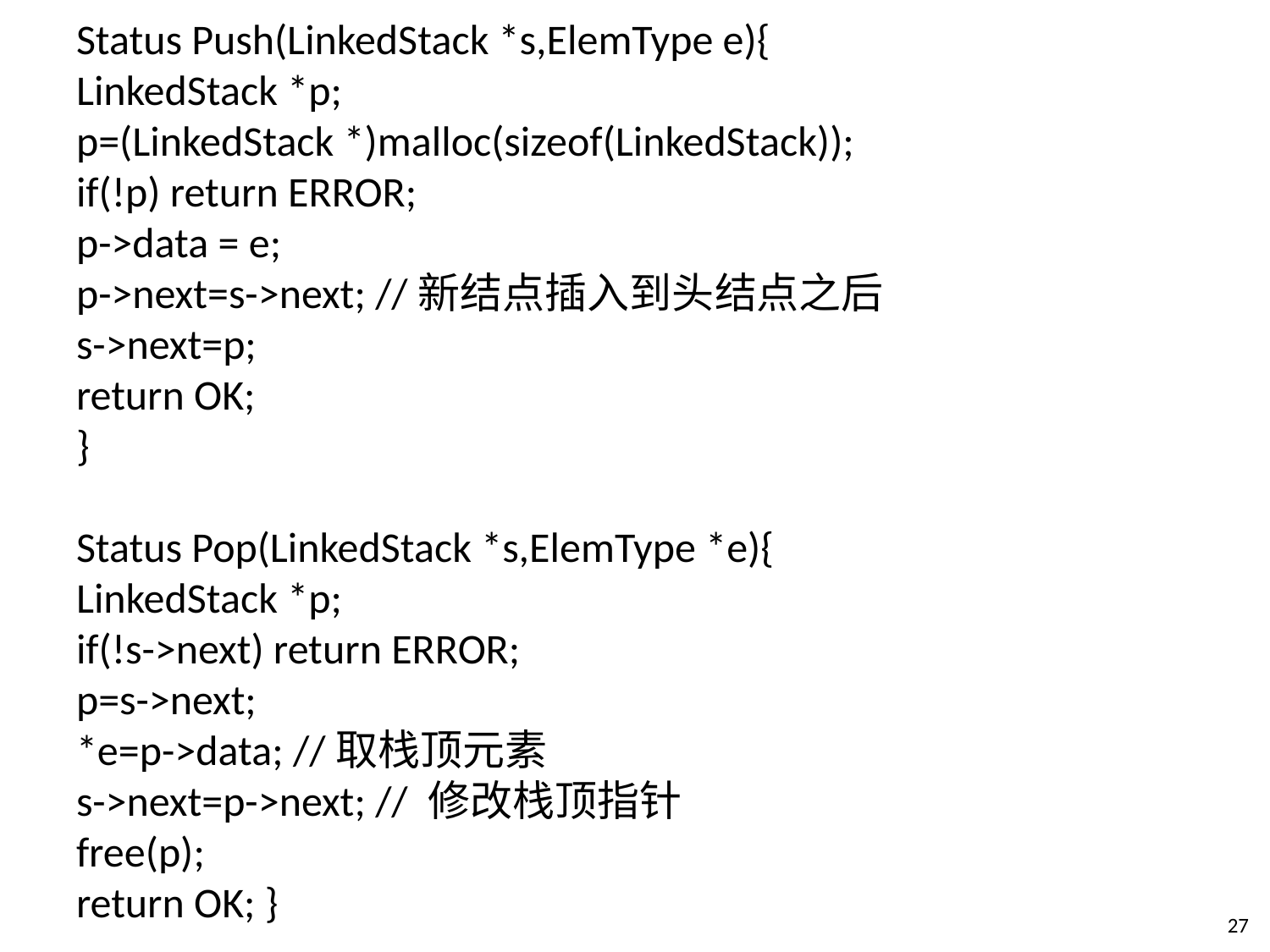

# Status Push(LinkedStack *s,ElemType e){
LinkedStack *p;
p=(LinkedStack *)malloc(sizeof(LinkedStack));
if(!p) return ERROR;
p->data = e;
p->next=s->next; //新结点插入到头结点之后
s->next=p;
return OK;
}

Status Pop(LinkedStack *s,ElemType *e){
LinkedStack *p;
if(!s->next) return ERROR;
p=s->next;
*e=p->data; //取栈顶元素
s->next=p->next; // 修改栈顶指针
free(p);
return OK; }
27